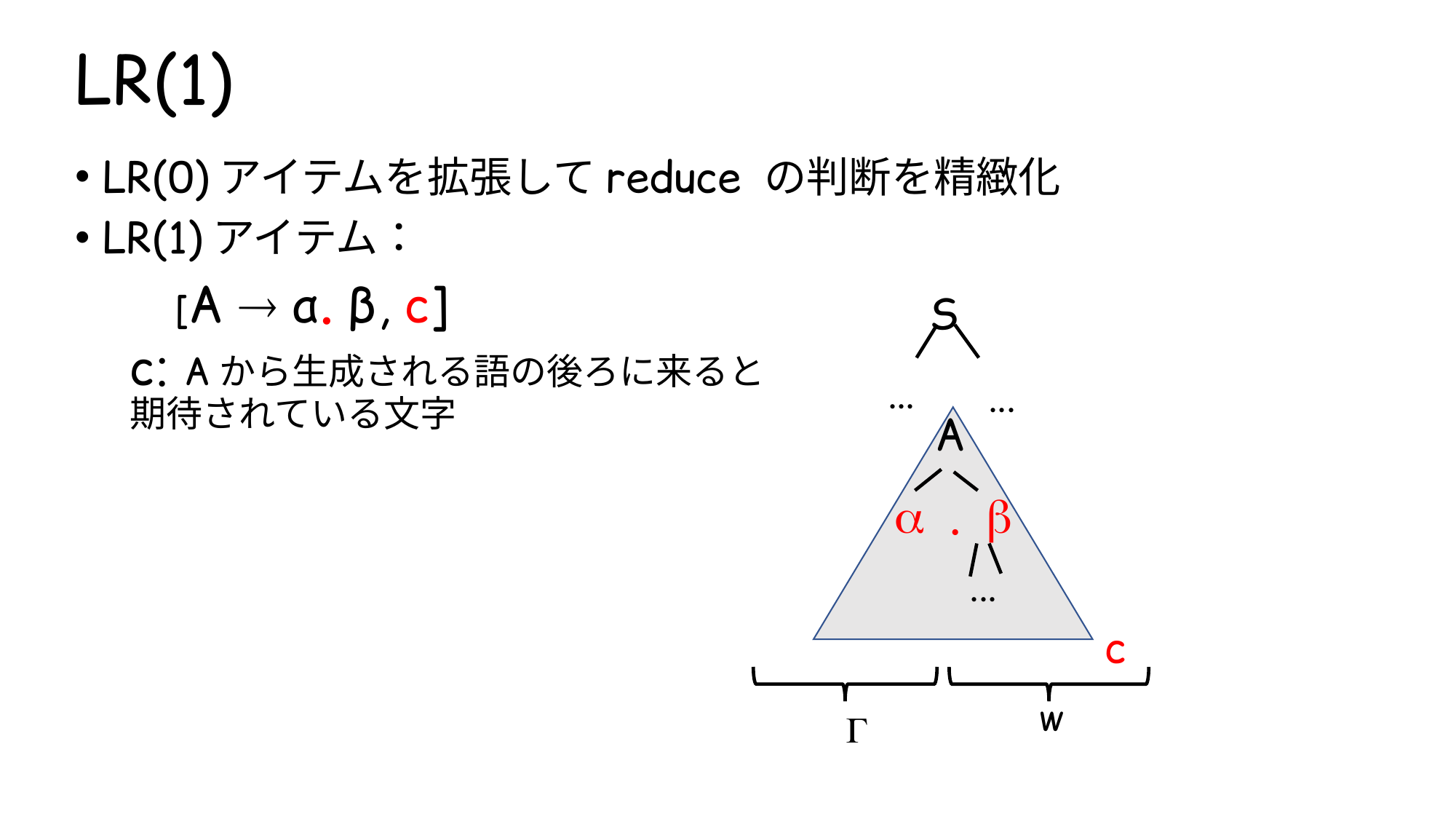

# LR(1)
LR(0)アイテムを拡張してreduce の判断を精緻化
LR(1)アイテム：
　[A → α. β, c]
c: Aから生成される語の後ろに来ると
期待されている文字

S
...
...
A

 α .   β

...

c
w
Γ